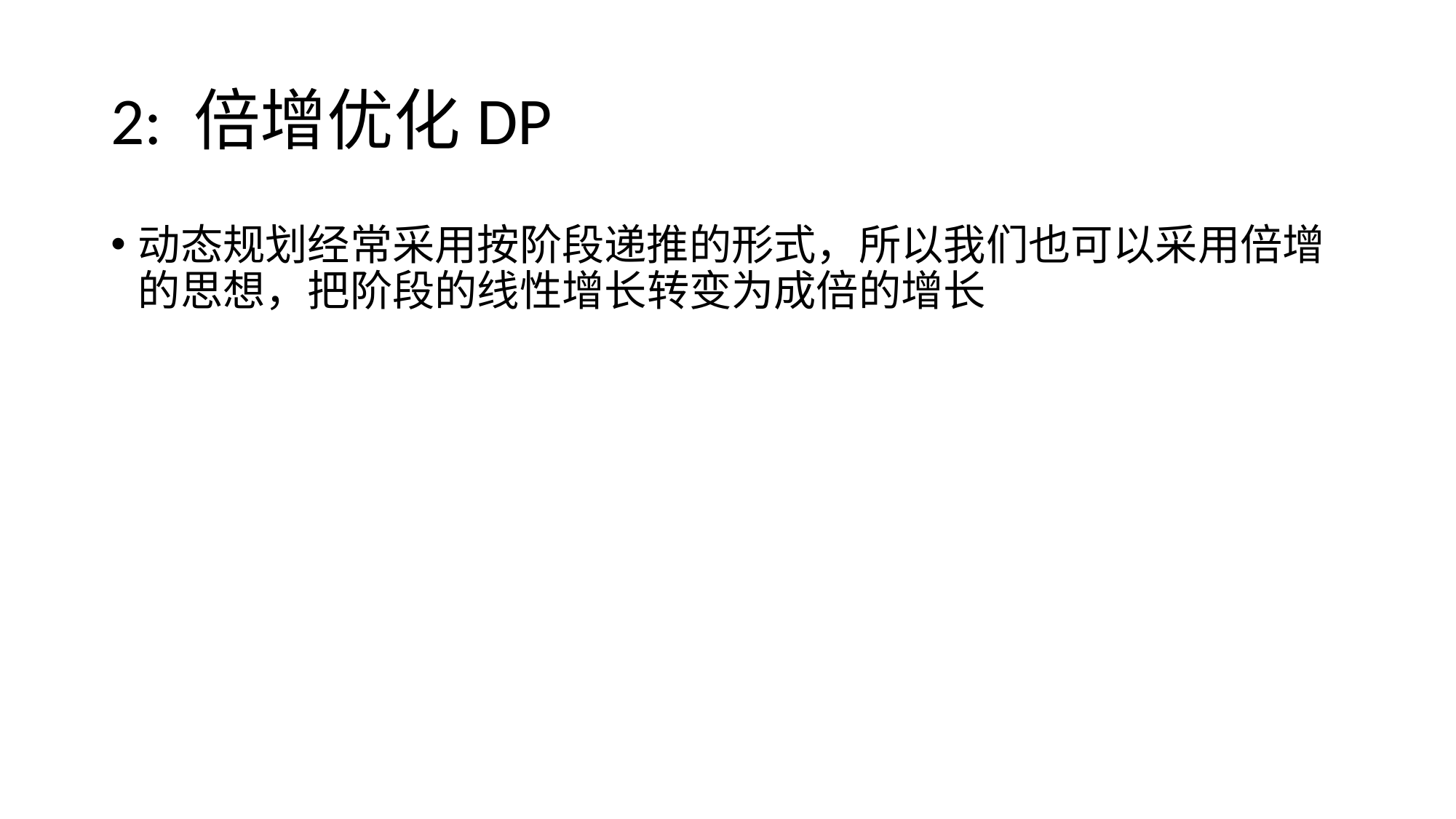

# 2: 倍增优化DP
动态规划经常采用按阶段递推的形式，所以我们也可以采用倍增的思想，把阶段的线性增长转变为成倍的增长